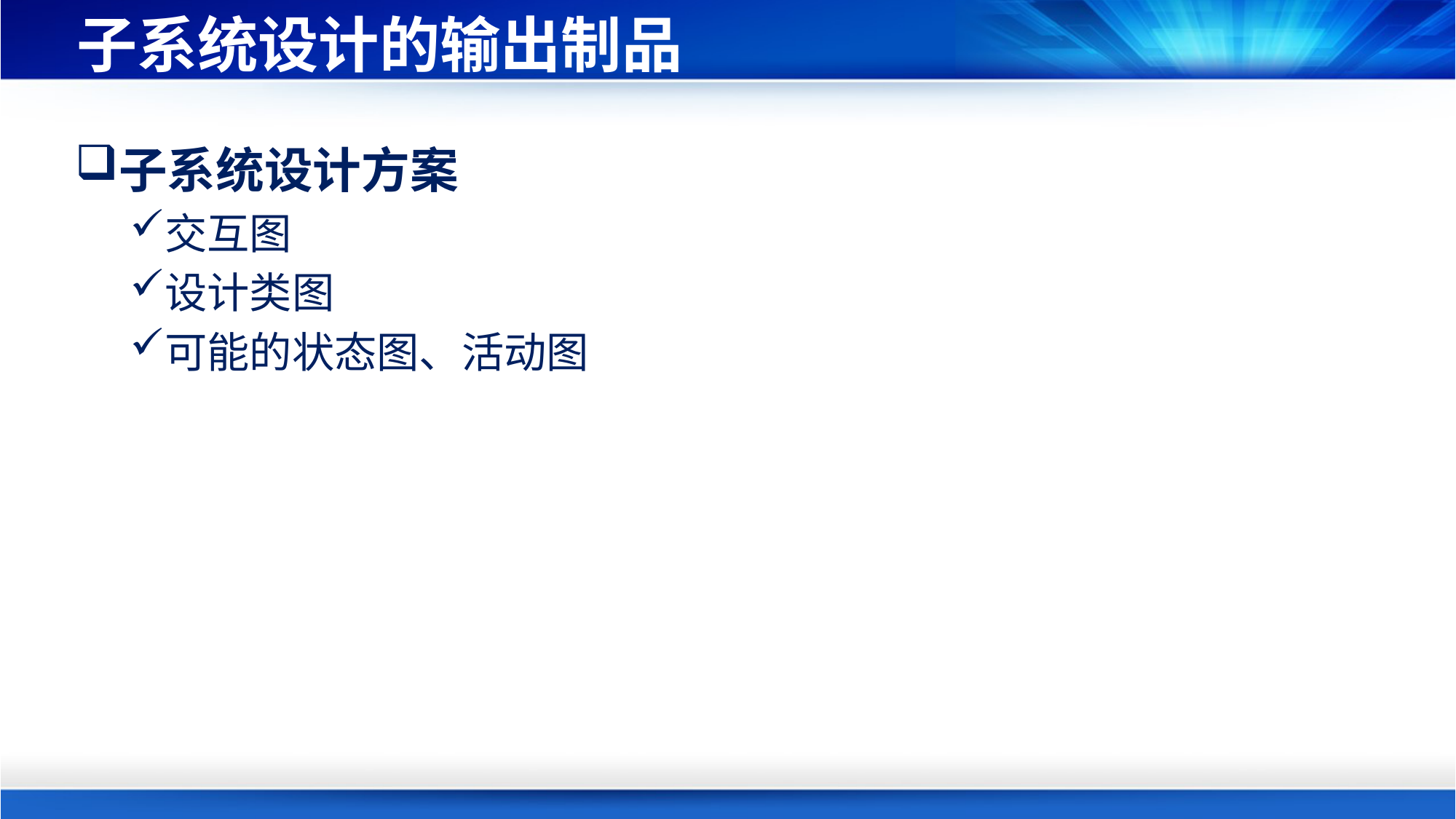

# 子系统设计的输出制品
子系统设计方案
交互图
设计类图
可能的状态图、活动图